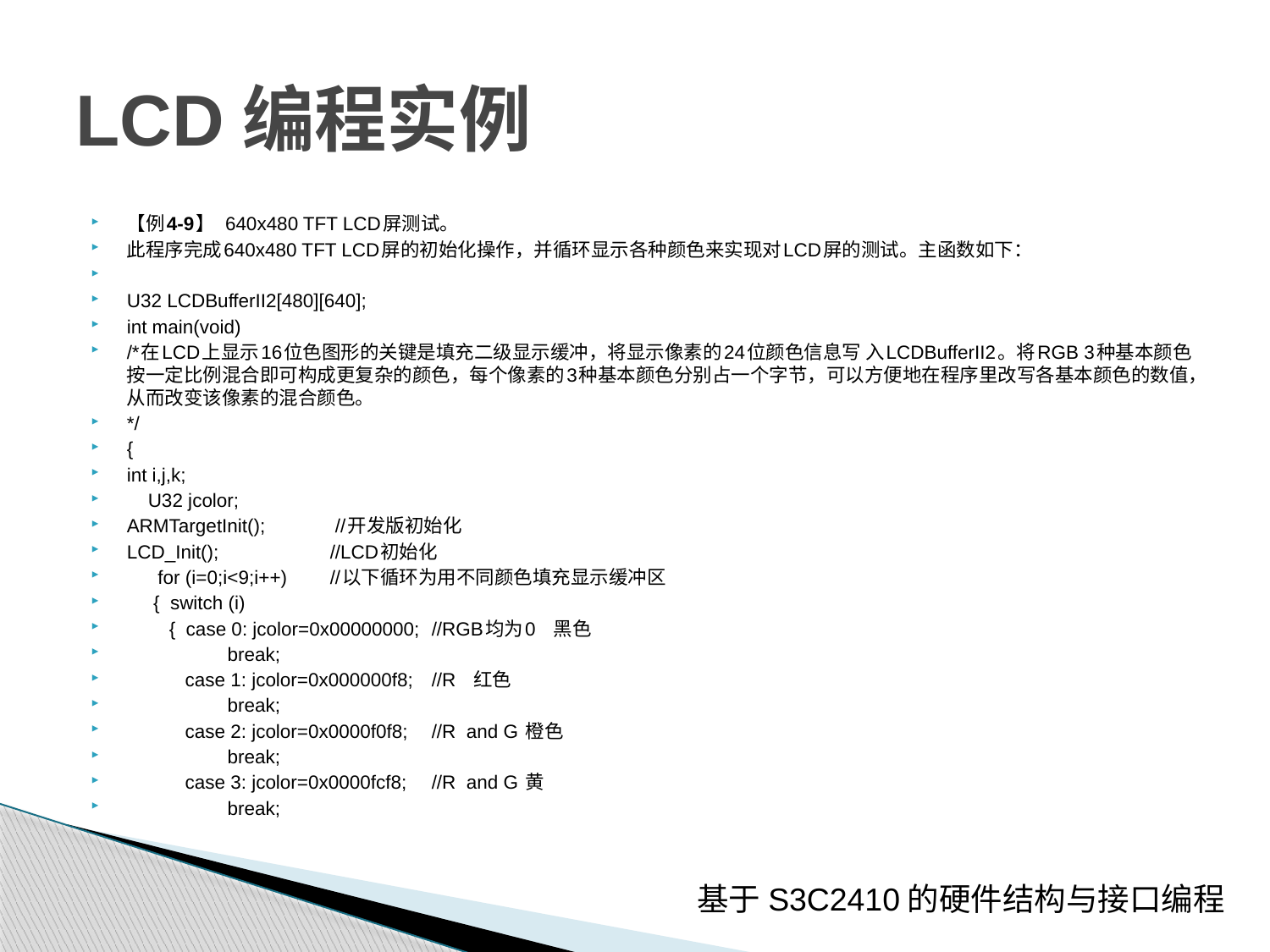

# LCD编程实例
【例4-9】  640x480 TFT LCD屏测试。
此程序完成640x480 TFT LCD屏的初始化操作，并循环显示各种颜色来实现对LCD屏的测试。主函数如下：

U32 LCDBufferII2[480][640];
int main(void)
/*在LCD上显示16位色图形的关键是填充二级显示缓冲，将显示像素的24位颜色信息写 入LCDBufferII2。将RGB 3种基本颜色按一定比例混合即可构成更复杂的颜色，每个像素的3种基本颜色分别占一个字节，可以方便地在程序里改写各基本颜色的数值，从而改变该像素的混合颜色。
*/
{
int i,j,k;
    U32 jcolor;
ARMTargetInit();       	 //开发版初始化
LCD_Init();            	//LCD初始化
  　for (i=0;i<9;i++)        	//以下循环为用不同颜色填充显示缓冲区
     {  switch (i)
        {  case 0: jcolor=0x00000000;  	//RGB均为0   黑色
                   break;
           case 1: jcolor=0x000000f8;  	//R   红色
                   break;
           case 2: jcolor=0x0000f0f8;  	//R  and G 橙色
                   break;
           case 3: jcolor=0x0000fcf8;   	//R  and G 黄
                   break;

基于S3C2410的硬件结构与接口编程